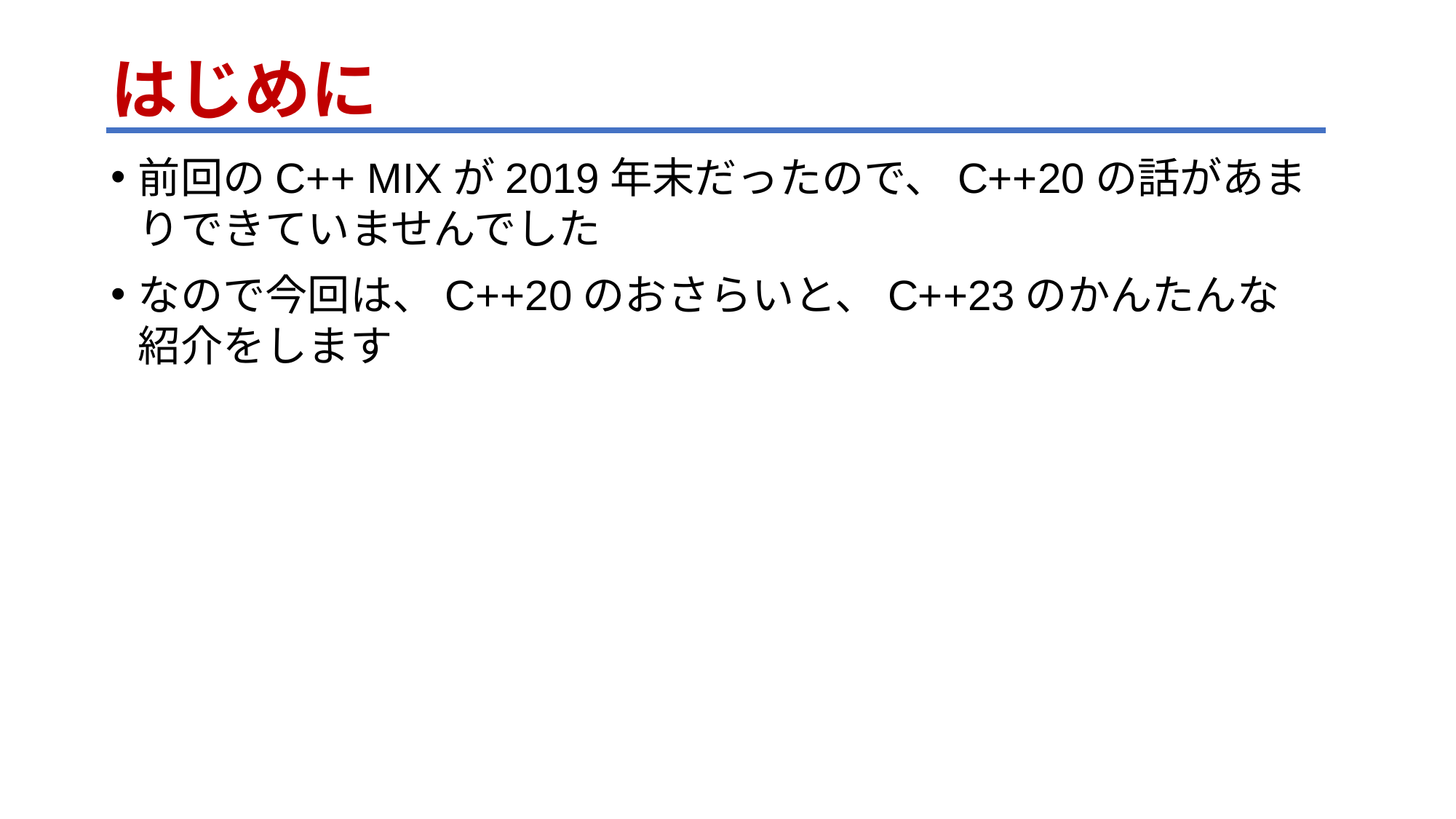

# はじめに
前回のC++ MIXが2019年末だったので、C++20の話があまりできていませんでした
なので今回は、C++20のおさらいと、C++23のかんたんな
紹介をします